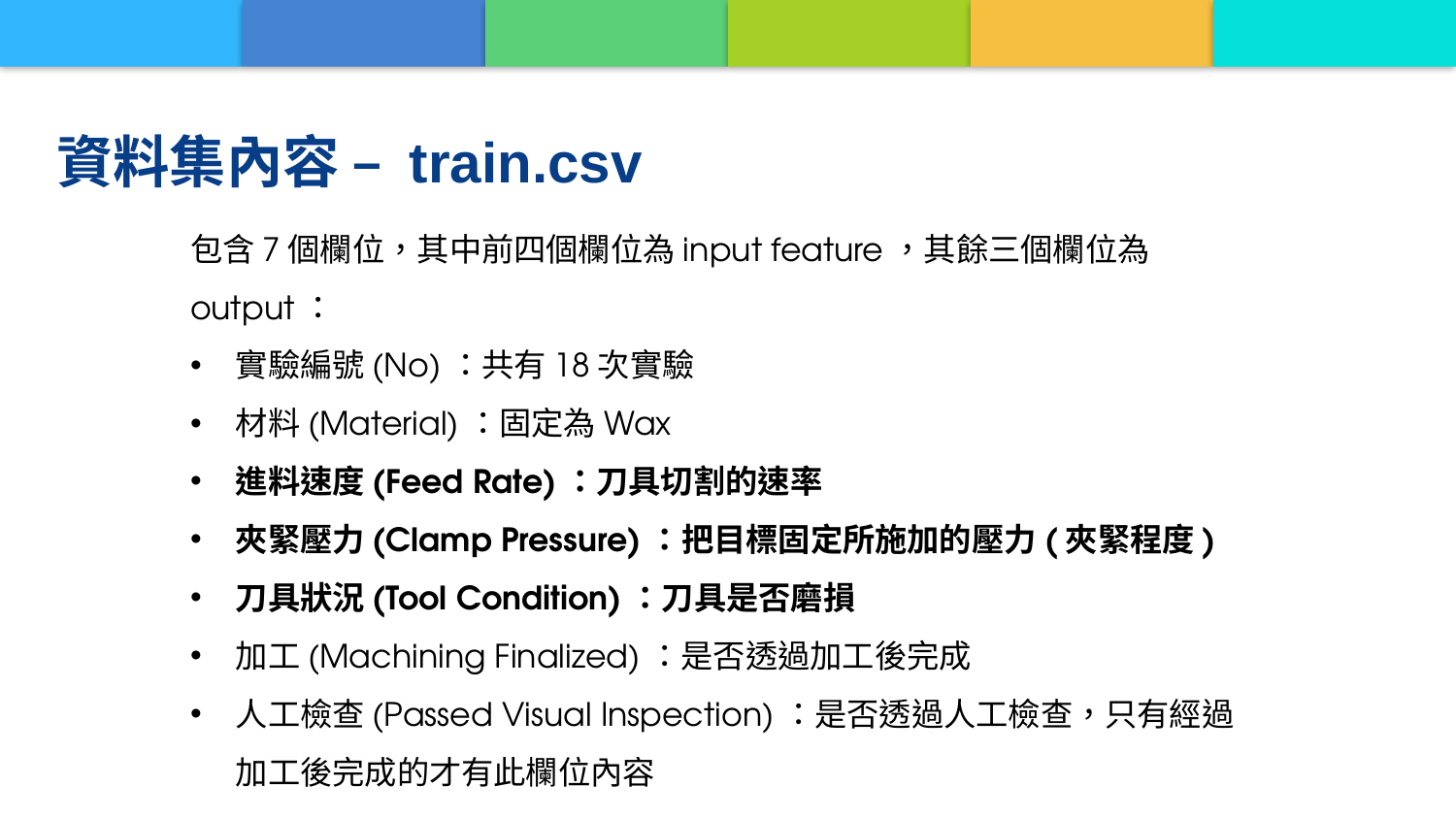

資料集內容 – train.csv
包含7個欄位，其中前四個欄位為input feature，其餘三個欄位為output：
實驗編號(No)：共有18次實驗
材料(Material)：固定為Wax
進料速度(Feed Rate)：刀具切割的速率
夾緊壓力(Clamp Pressure)：把目標固定所施加的壓力(夾緊程度)
刀具狀況(Tool Condition)：刀具是否磨損
加工(Machining Finalized)：是否透過加工後完成
人工檢查(Passed Visual Inspection)：是否透過人工檢查，只有經過加工後完成的才有此欄位內容